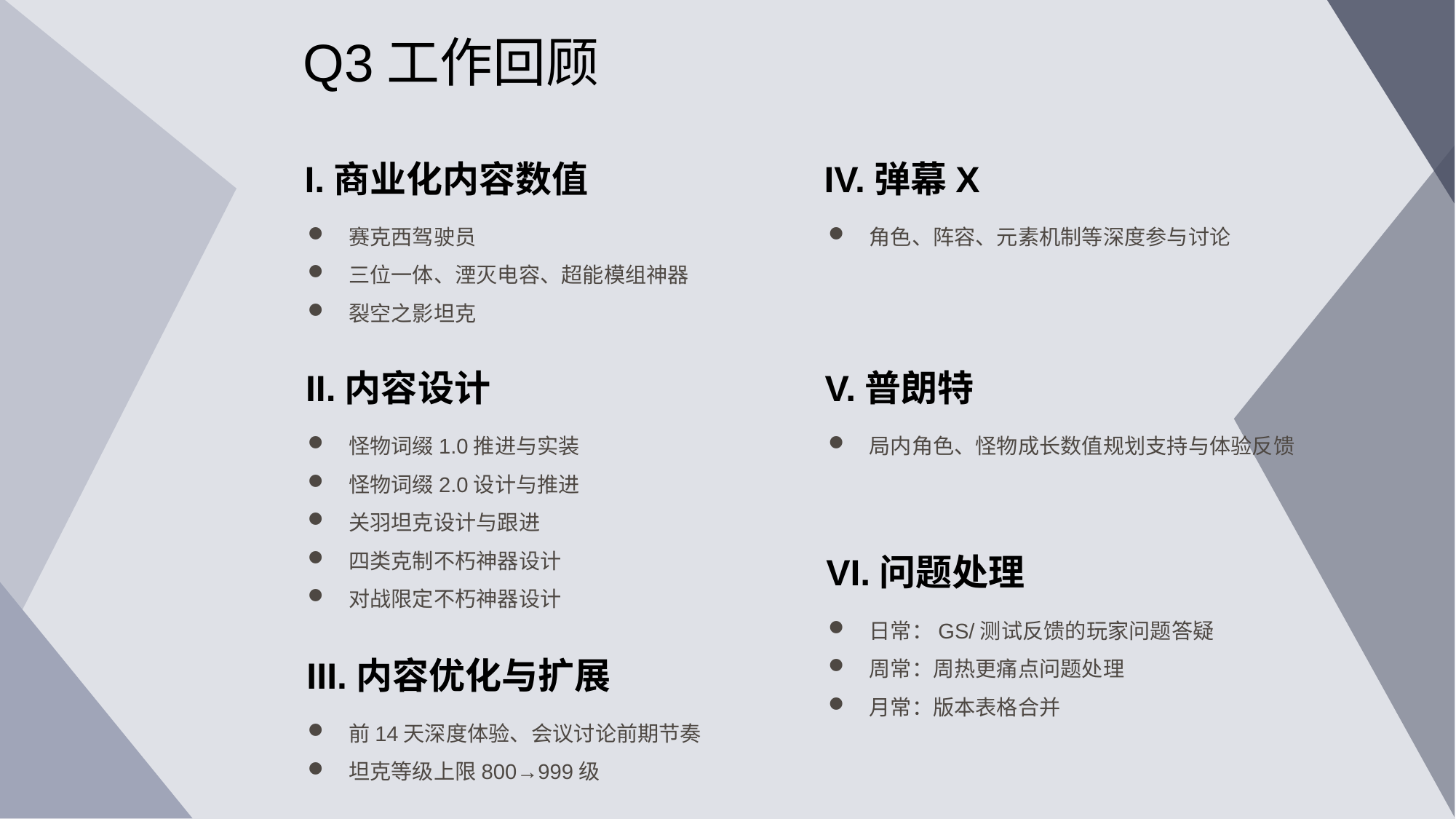

Q3工作回顾
I.商业化内容数值
赛克西驾驶员
三位一体、湮灭电容、超能模组神器
裂空之影坦克
IV.弹幕X
角色、阵容、元素机制等深度参与讨论

II.内容设计
怪物词缀1.0推进与实装
怪物词缀2.0设计与推进
关羽坦克设计与跟进
四类克制不朽神器设计
对战限定不朽神器设计
V.普朗特
局内角色、怪物成长数值规划支持与体验反馈

VI.问题处理
日常：GS/测试反馈的玩家问题答疑
周常：周热更痛点问题处理
月常：版本表格合并

III.内容优化与扩展
前14天深度体验、会议讨论前期节奏
坦克等级上限800→999级